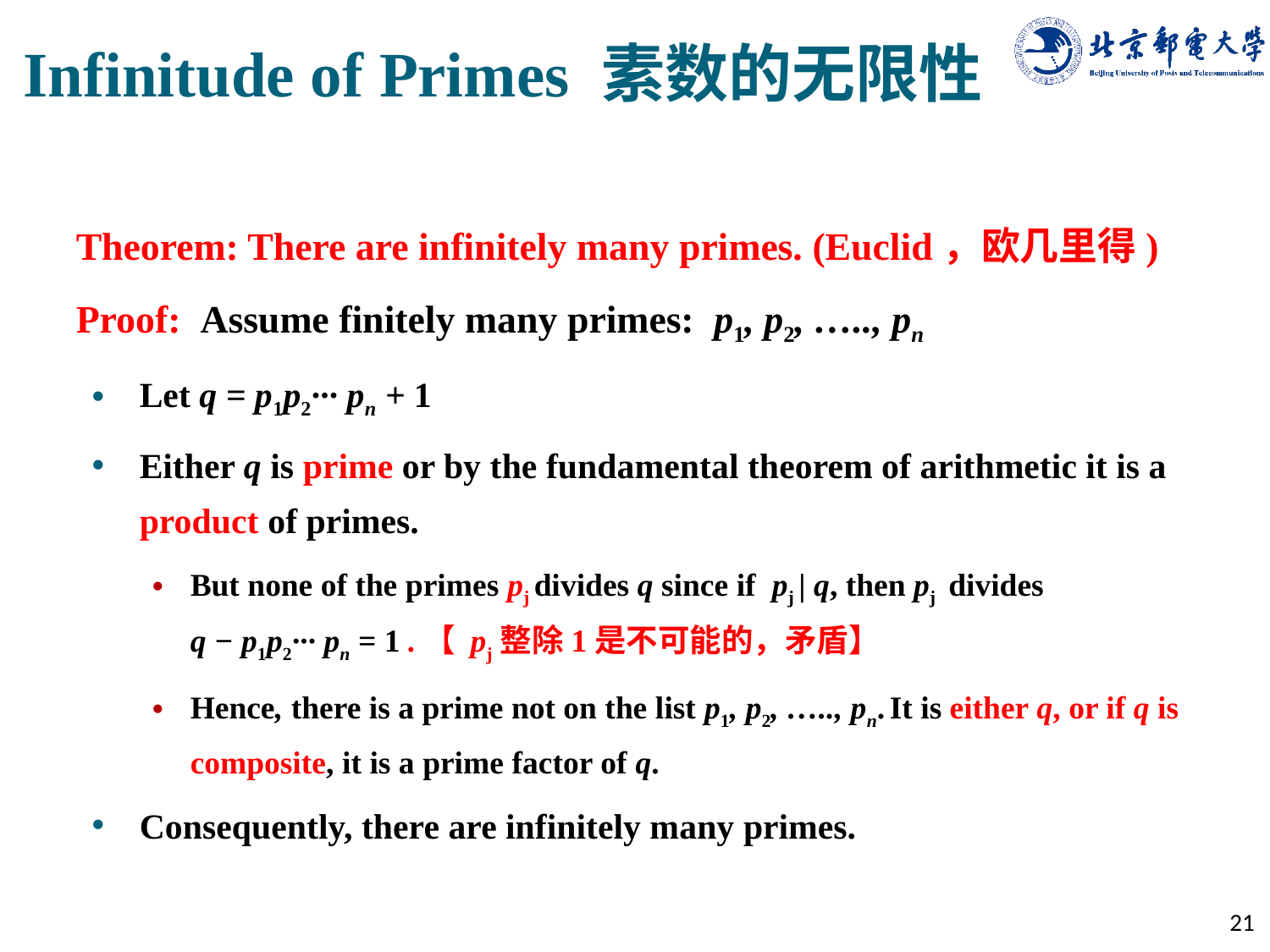

# Infinitude of Primes 素数的无限性
Theorem: There are infinitely many primes. (Euclid，欧几里得)
Proof:  Assume finitely many primes:  p1, p2, ….., pn
Let q = p1p2∙∙∙ pn + 1
Either q is prime or by the fundamental theorem of arithmetic it is a product of primes.
But none of the primes pj divides q since if  pj | q, then pj  divides
q − p1p2∙∙∙ pn = 1 .【 pj整除1是不可能的，矛盾】
Hence, there is a prime not on the list p1, p2, ….., pn. It is either q, or if q is composite, it is a prime factor of q.
Consequently, there are infinitely many primes.